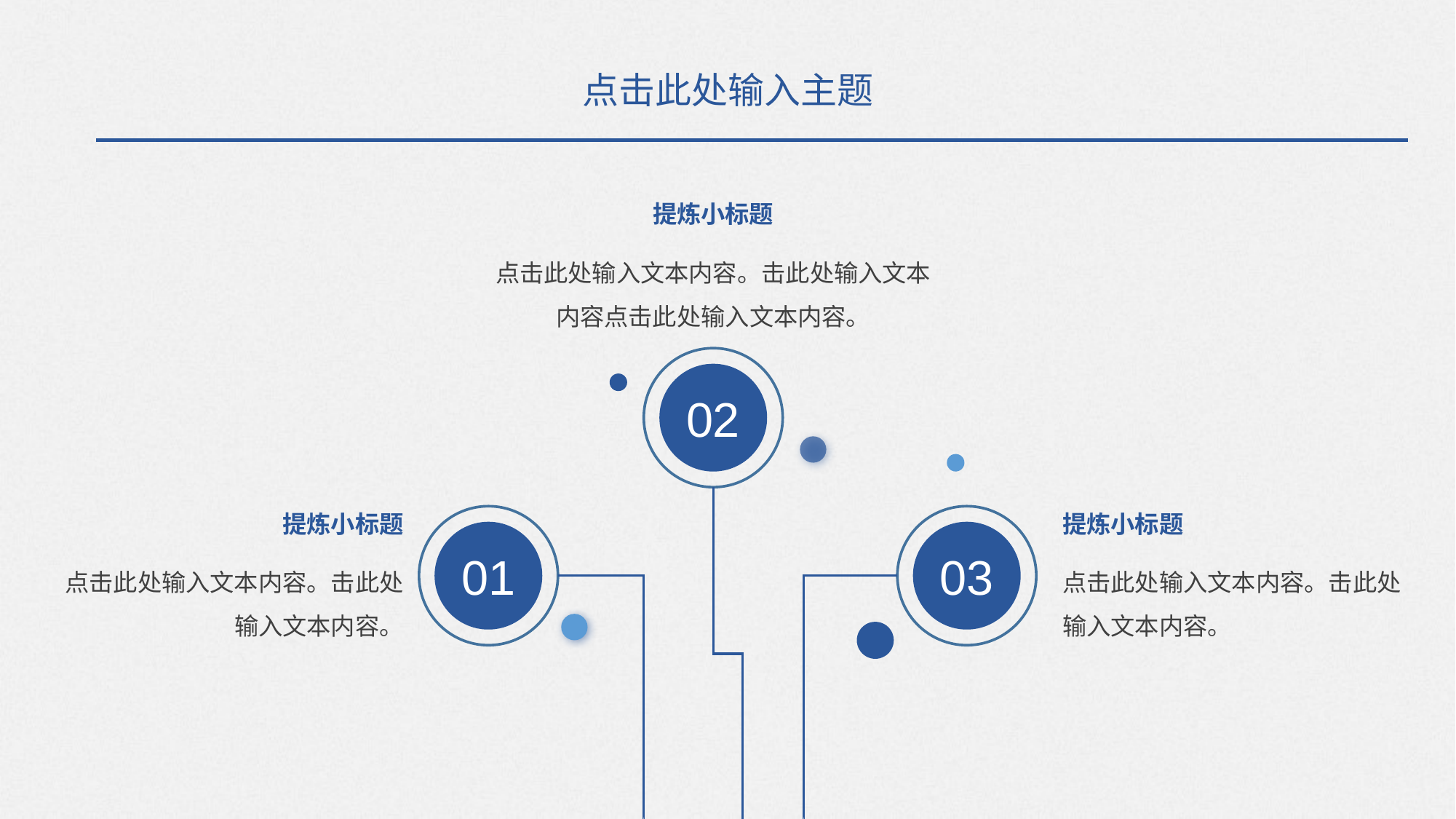

点击此处输入主题
提炼小标题
点击此处输入文本内容。击此处输入文本内容点击此处输入文本内容。
02
02
01
03
01
03

提炼小标题
点击此处输入文本内容。击此处输入文本内容。
提炼小标题
点击此处输入文本内容。击此处输入文本内容。